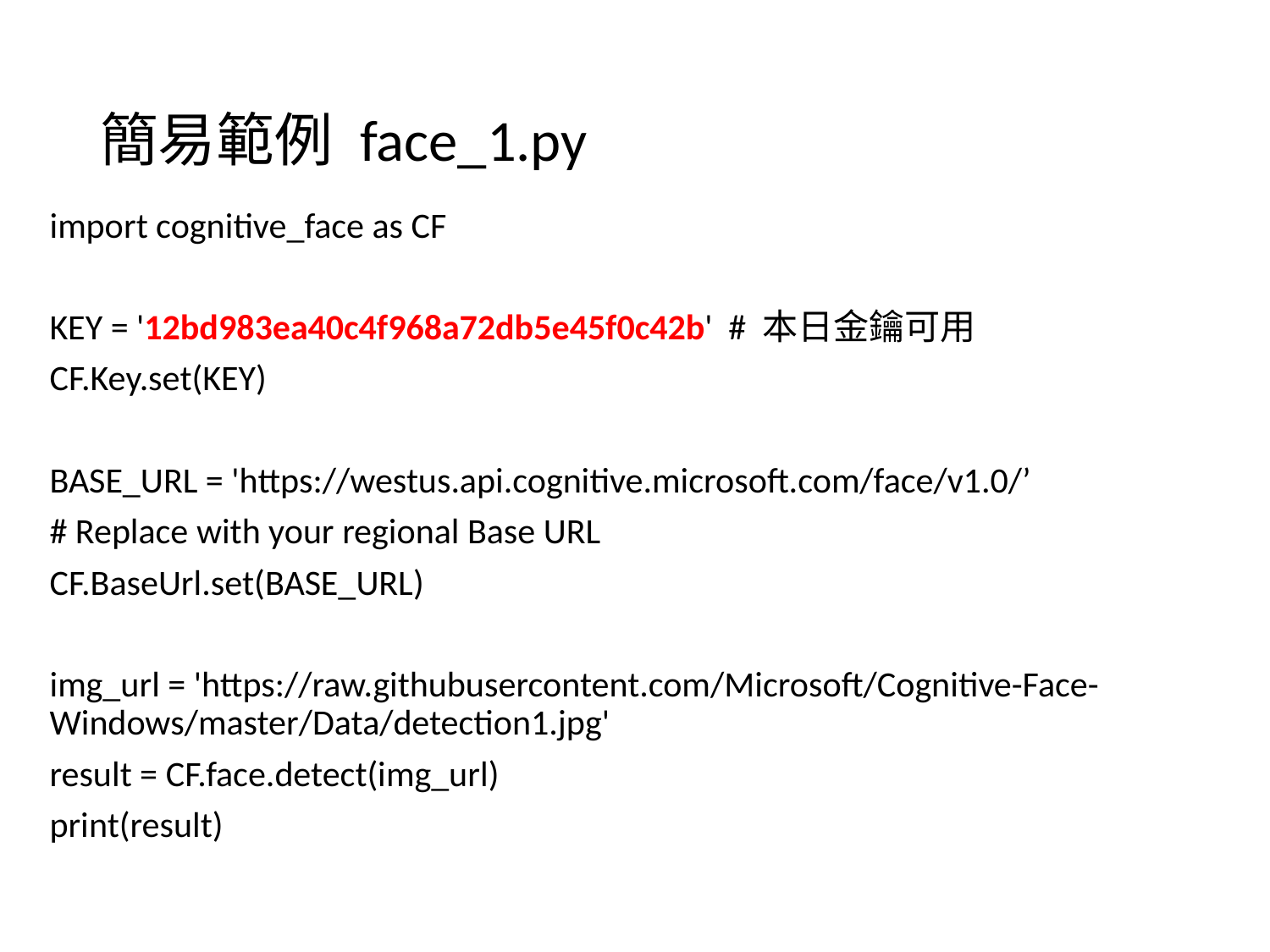

# 簡易範例 face_1.py
import cognitive_face as CF

KEY = '12bd983ea40c4f968a72db5e45f0c42b'  # 本日金鑰可用
CF.Key.set(KEY)

BASE_URL = 'https://westus.api.cognitive.microsoft.com/face/v1.0/’
# Replace with your regional Base URL
CF.BaseUrl.set(BASE_URL)

img_url = 'https://raw.githubusercontent.com/Microsoft/Cognitive-Face-Windows/master/Data/detection1.jpg'
result = CF.face.detect(img_url)
print(result)